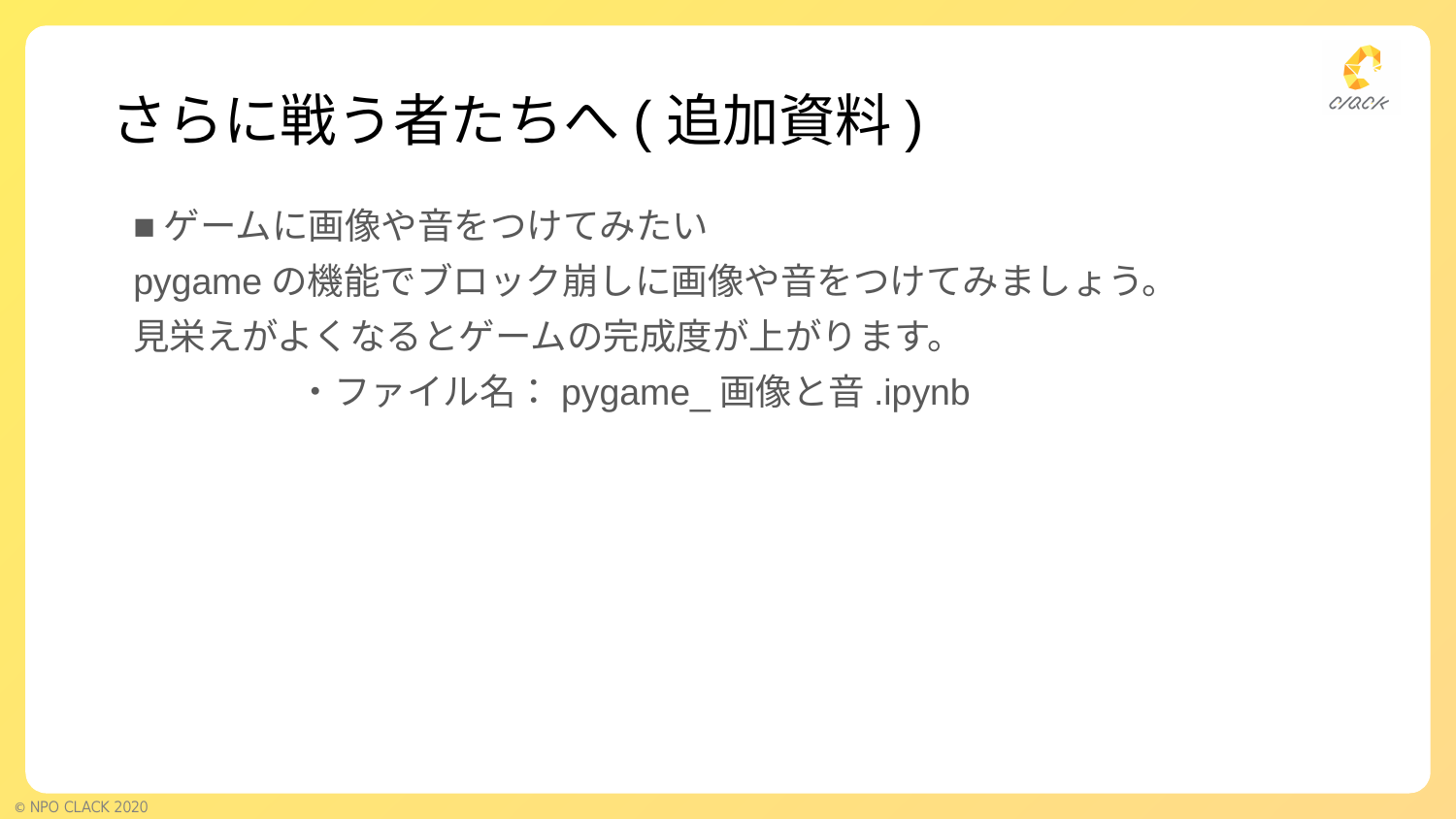

# さらに戦う者たちへ(追加資料)
■ゲームに画像や音をつけてみたい
pygameの機能でブロック崩しに画像や音をつけてみましょう。
見栄えがよくなるとゲームの完成度が上がります。
	 ・ファイル名：pygame_画像と音.ipynb